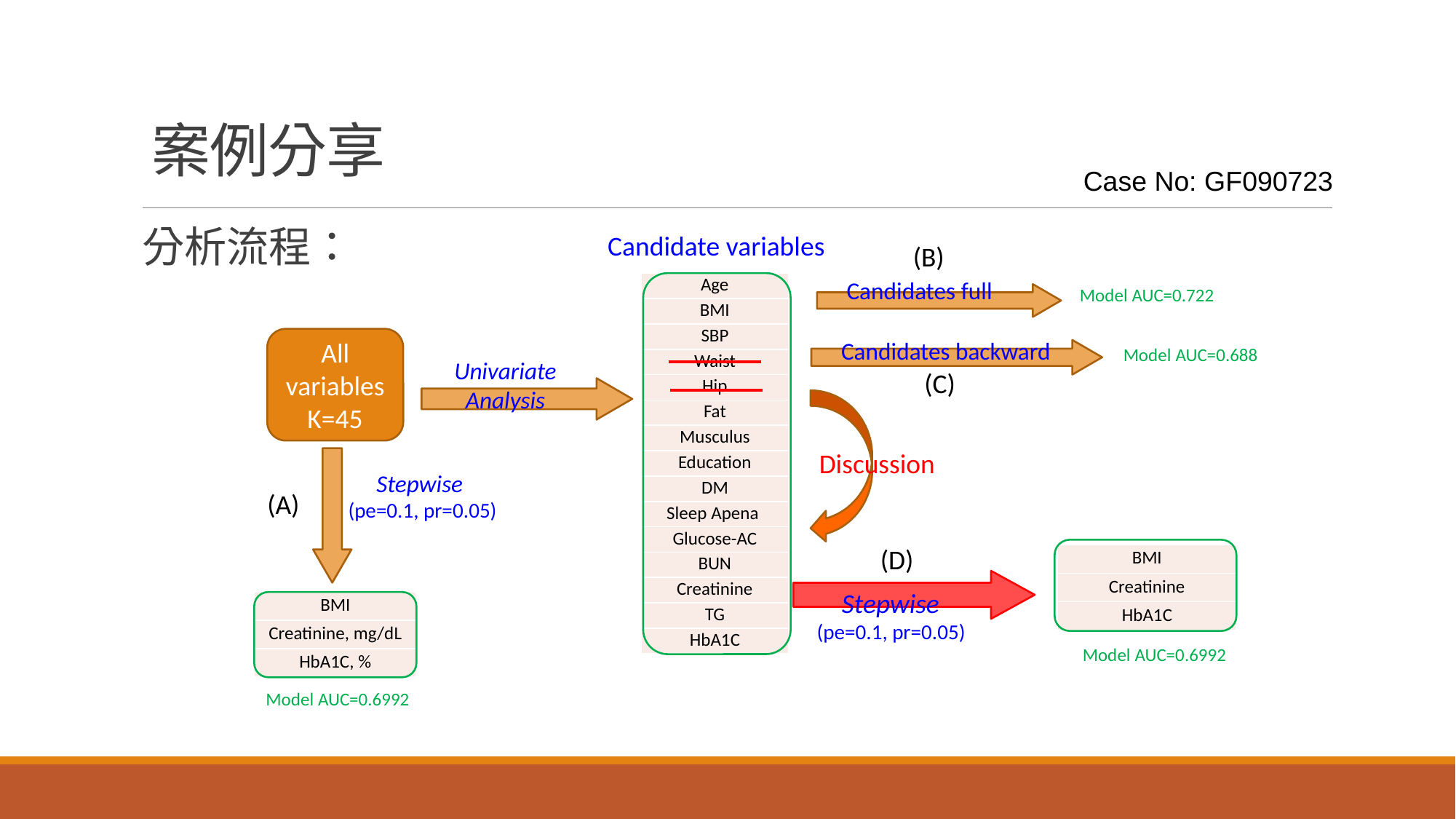

# 案例分享
Case No: GF090723
分析流程：
Candidate variables
(B)
Candidates full
Model AUC=0.722

Candidates backward
Model AUC=0.688

| Age |
| --- |
| BMI |
| SBP |
| Waist |
| Hip |
| Fat |
| Musculus |
| Education |
| DM |
| Sleep Apena |
| Glucose-AC |
| BUN |
| Creatinine |
| TG |
| HbA1C |

All variables
K=45
Univariate Analysis
(C)

Discussion

Stepwise
(pe=0.1, pr=0.05)
(A)

(D)

Model AUC=0.6992
| BMI |
| --- |
| Creatinine |
| HbA1C |
Stepwise
(pe=0.1, pr=0.05)
| BMI |
| --- |
| Creatinine, mg/dL |
| HbA1C, % |

Model AUC=0.6992